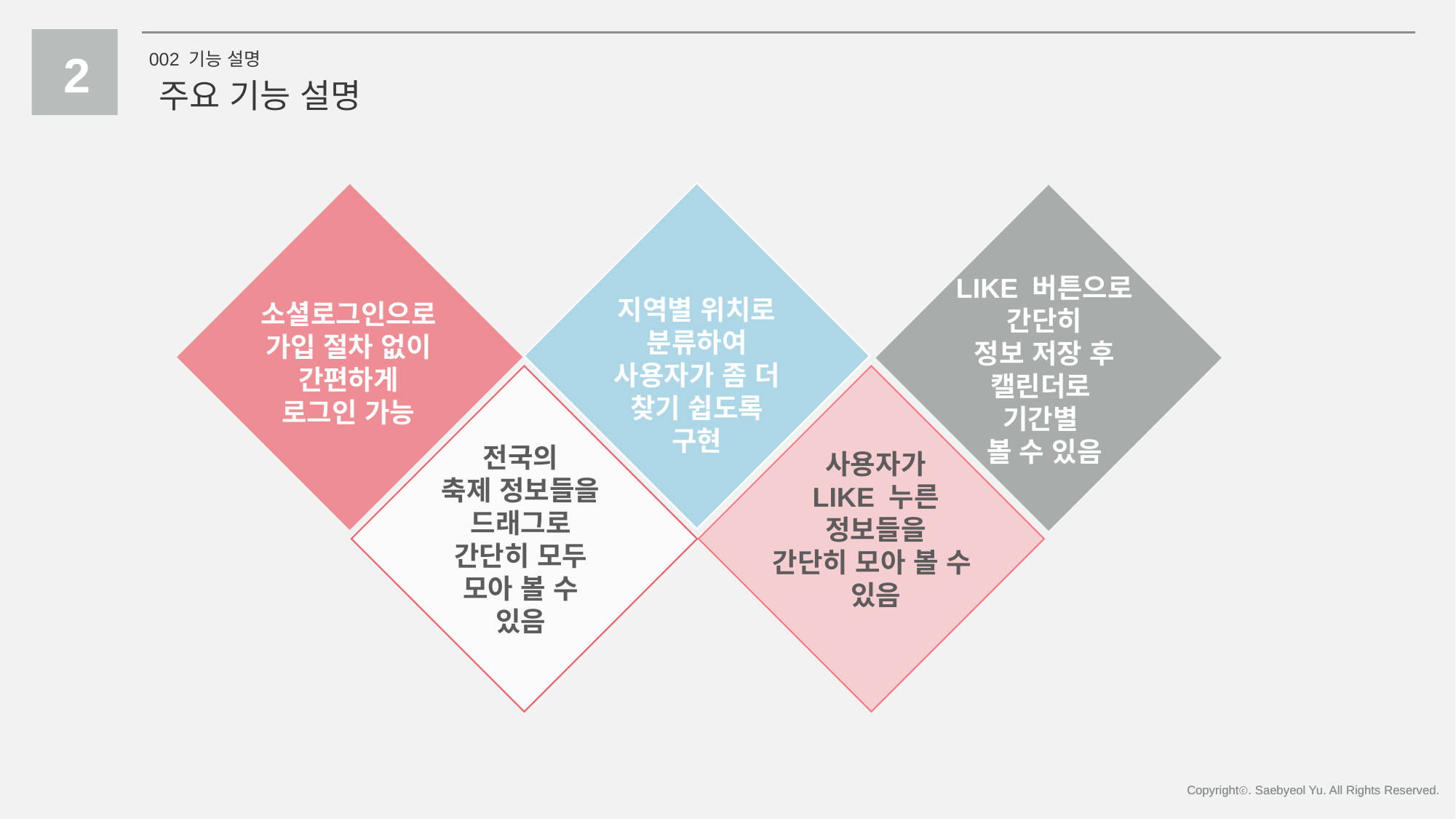

2
002 기능 설명
주요 기능 설명

LIKE 버튼으로
간단히
정보 저장 후
캘린더로
기간별
볼 수 있음
지역별 위치로
분류하여
사용자가 좀 더
찾기 쉽도록
구현
소셜로그인으로
가입 절차 없이
간편하게
로그인 가능

전국의
축제 정보들을
드래그로
간단히 모두
모아 볼 수
있음

사용자가
LIKE 누른
정보들을
간단히 모아 볼 수
있음

Copyrightⓒ. Saebyeol Yu. All Rights Reserved.